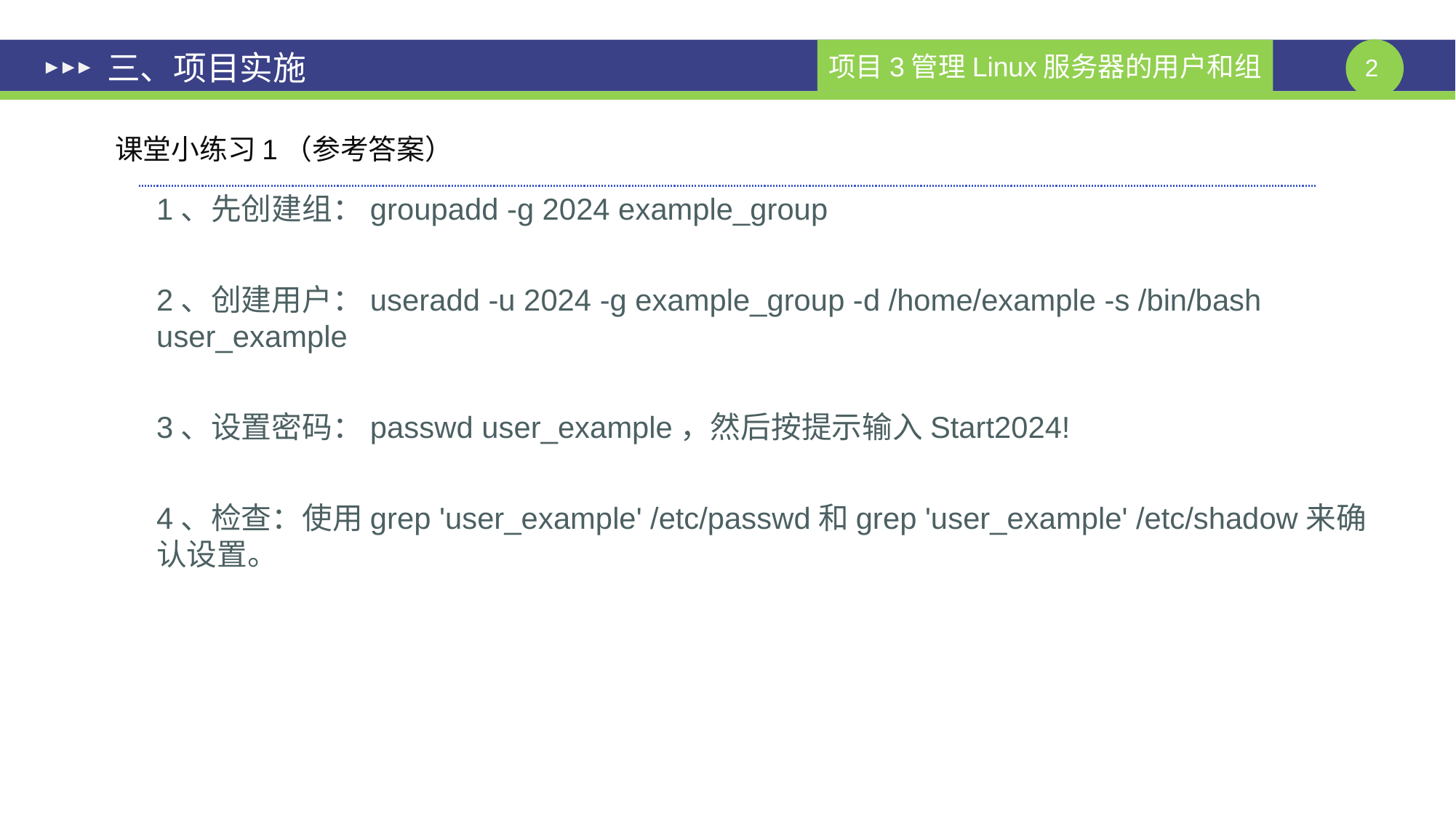

# 三、项目实施
课堂小练习1（参考答案）

1、先创建组：groupadd -g 2024 example_group

2、创建用户：useradd -u 2024 -g example_group -d /home/example -s /bin/bash user_example

3、设置密码：passwd user_example，然后按提示输入Start2024!

4、检查：使用grep 'user_example' /etc/passwd和grep 'user_example' /etc/shadow来确认设置。